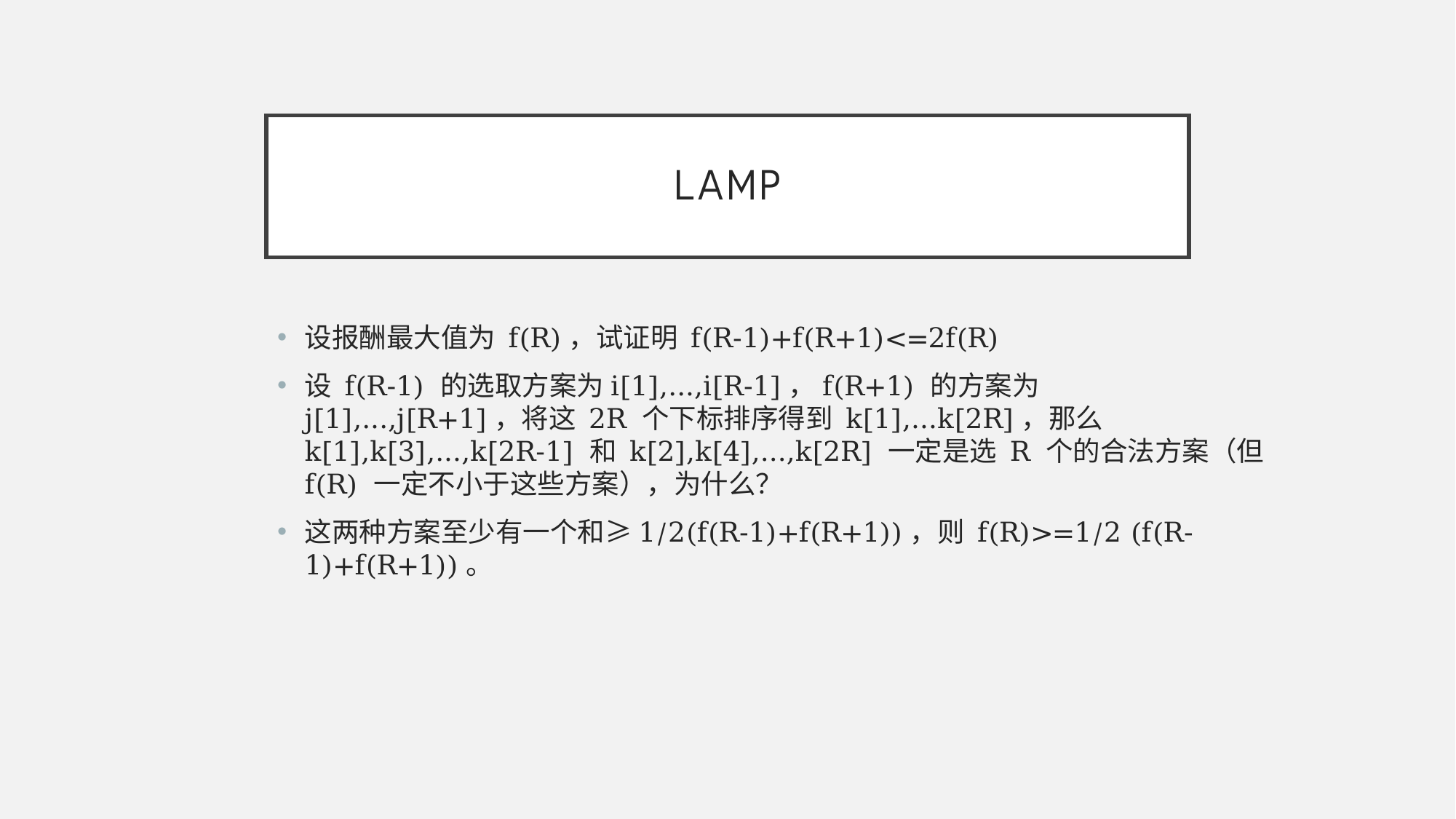

# LAMP
设报酬最大值为 f(R)，试证明 f(R-1)+f(R+1)<=2f(R)
设 f(R-1) 的选取方案为i[1],...,i[R-1]，f(R+1) 的方案为 j[1],...,j[R+1]，将这 2R 个下标排序得到 k[1],...k[2R]，那么 k[1],k[3],...,k[2R-1] 和 k[2],k[4],...,k[2R] 一定是选 R 个的合法方案（但 f(R) 一定不小于这些方案），为什么？
这两种方案至少有一个和≥1/2(f(R-1)+f(R+1))，则 f(R)>=1/2 (f(R-1)+f(R+1))。